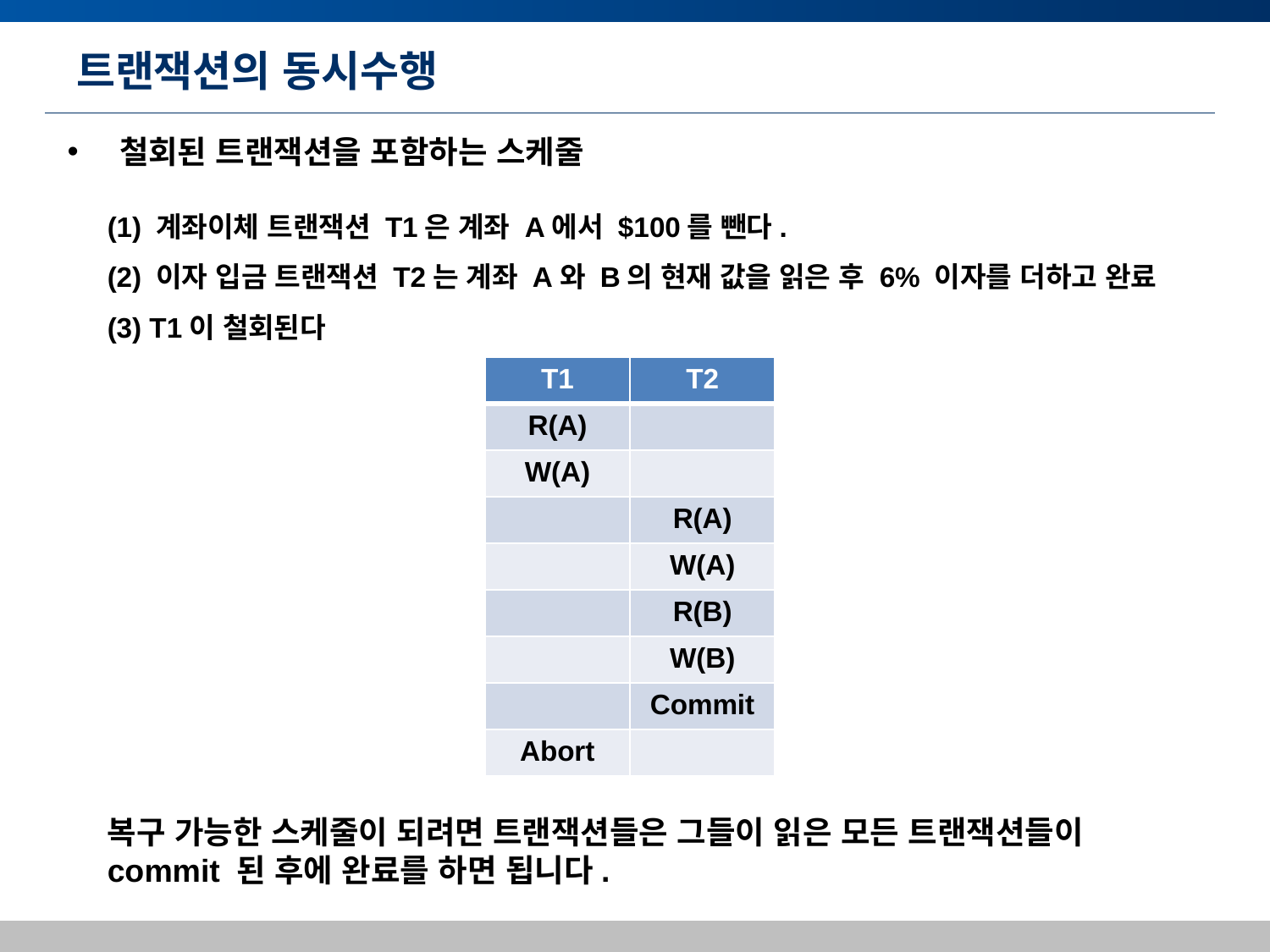

# 트랜잭션의 동시수행
  철회된 트랜잭션을 포함하는 스케줄
(1) 계좌이체 트랜잭션 T1은 계좌 A에서 $100를 뺀다.
(2) 이자 입금 트랜잭션 T2는 계좌 A와 B의 현재 값을 읽은 후 6% 이자를 더하고 완료
(3) T1이 철회된다
| T1 | T2 |
| --- | --- |
| R(A) |  |
| W(A) |  |
|  | R(A) |
|  | W(A) |
|  | R(B) |
|  | W(B) |
|  | Commit |
| Abort |  |
복구 가능한 스케줄이 되려면 트랜잭션들은 그들이 읽은 모든 트랜잭션들이 commit 된 후에 완료를 하면 됩니다.